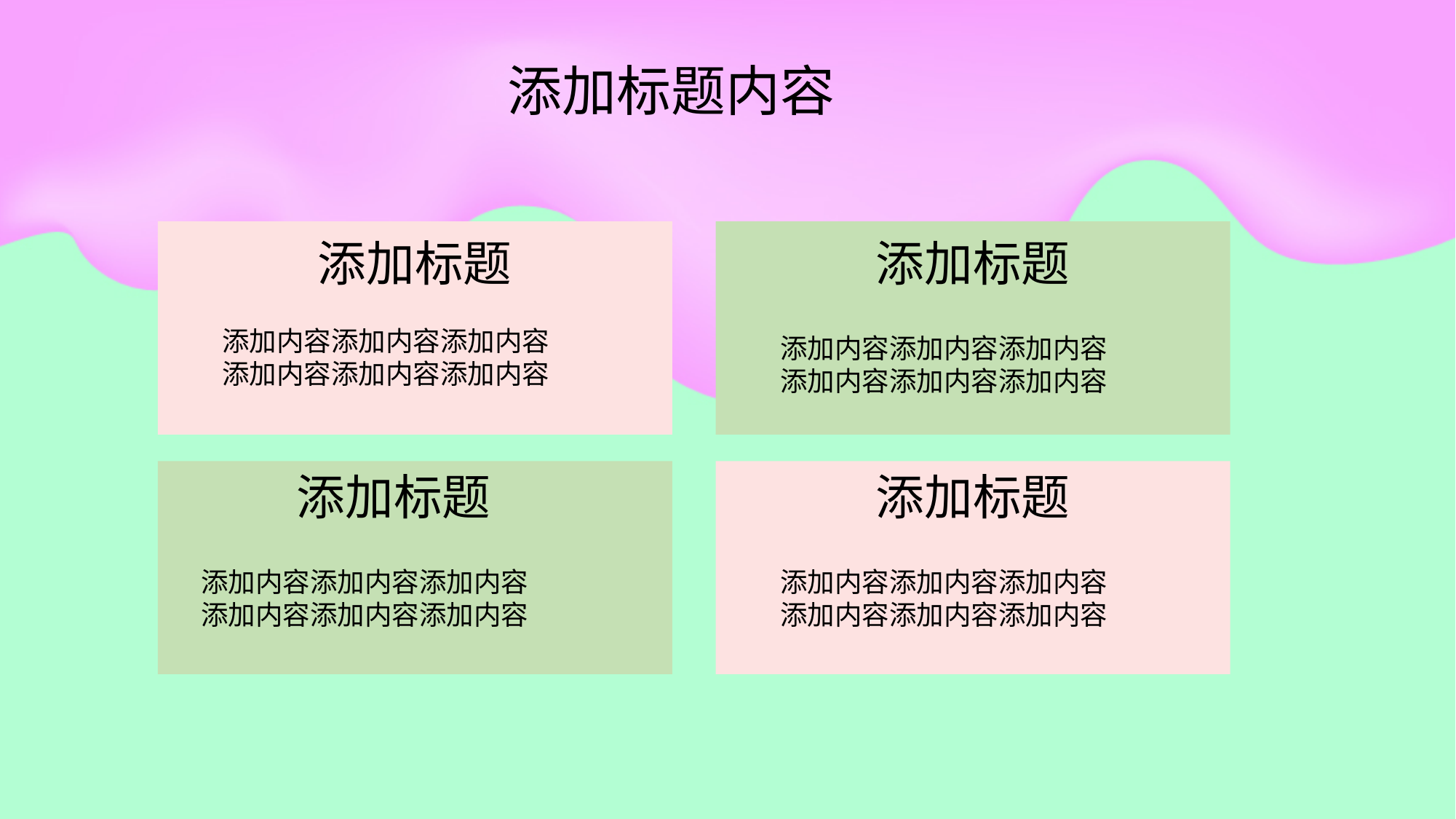

添加标题内容

添加标题
添加内容添加内容添加内容
添加内容添加内容添加内容

添加标题
添加内容添加内容添加内容
添加内容添加内容添加内容

添加标题
添加内容添加内容添加内容
添加内容添加内容添加内容

添加标题
添加内容添加内容添加内容
添加内容添加内容添加内容